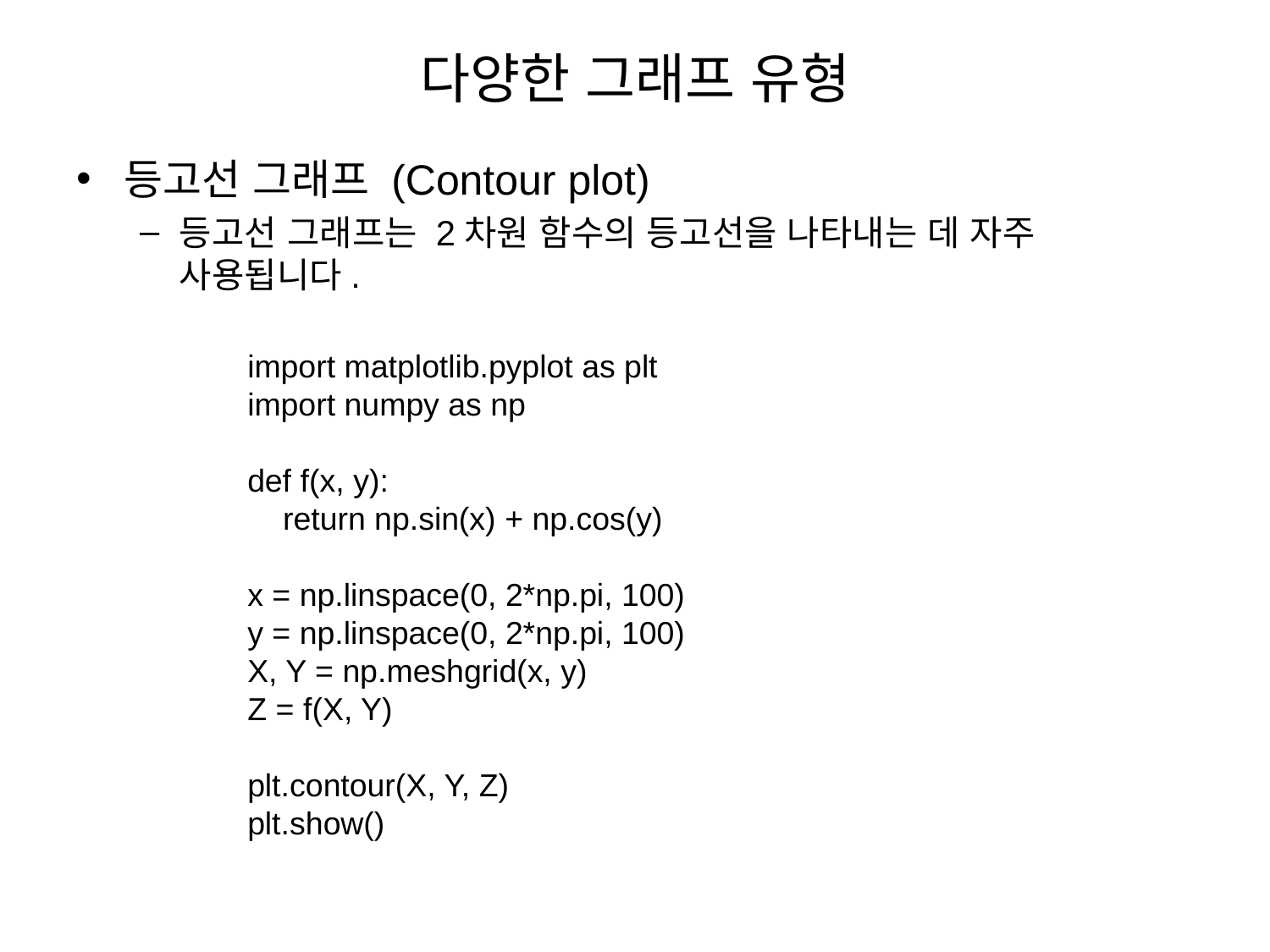

# 다양한 그래프 유형
등고선 그래프 (Contour plot)
등고선 그래프는 2차원 함수의 등고선을 나타내는 데 자주 사용됩니다.
import matplotlib.pyplot as plt
import numpy as np

def f(x, y):
    return np.sin(x) + np.cos(y)

x = np.linspace(0, 2*np.pi, 100)
y = np.linspace(0, 2*np.pi, 100)
X, Y = np.meshgrid(x, y)
Z = f(X, Y)

plt.contour(X, Y, Z)
plt.show()